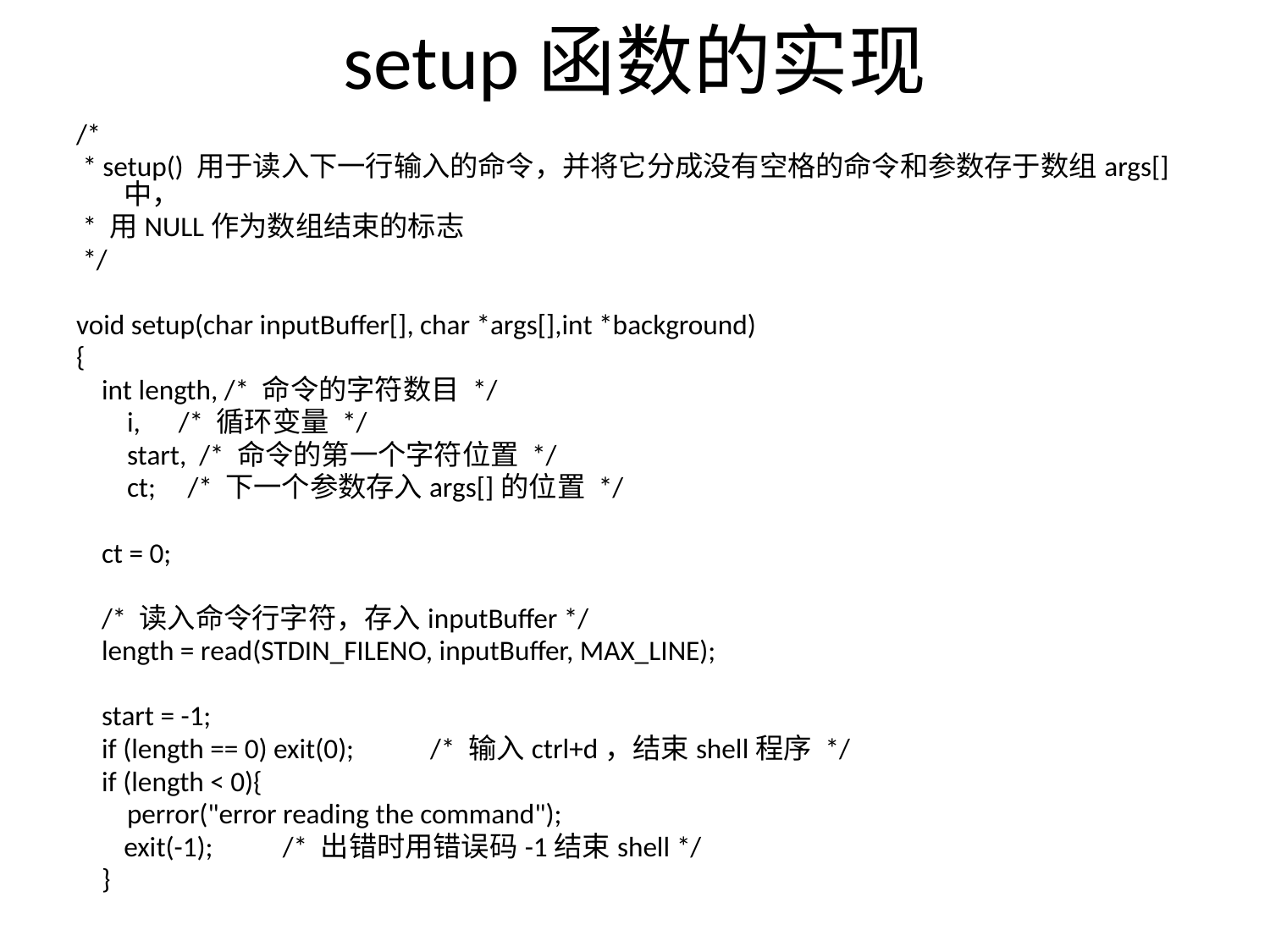

# setup函数的实现
/*
 * setup() 用于读入下一行输入的命令，并将它分成没有空格的命令和参数存于数组args[]中，
 * 用NULL作为数组结束的标志
 */

void setup(char inputBuffer[], char *args[],int *background)
{
    int length, /* 命令的字符数目 */
        i,      /* 循环变量 */
        start,  /* 命令的第一个字符位置 */
        ct;     /* 下一个参数存入args[]的位置 */

    ct = 0;

    /* 读入命令行字符，存入inputBuffer */
    length = read(STDIN_FILENO, inputBuffer, MAX_LINE);

    start = -1;
    if (length == 0) exit(0);            /* 输入ctrl+d，结束shell程序 */
    if (length < 0){
        perror("error reading the command");
	exit(-1);           /* 出错时用错误码-1结束shell */
    }